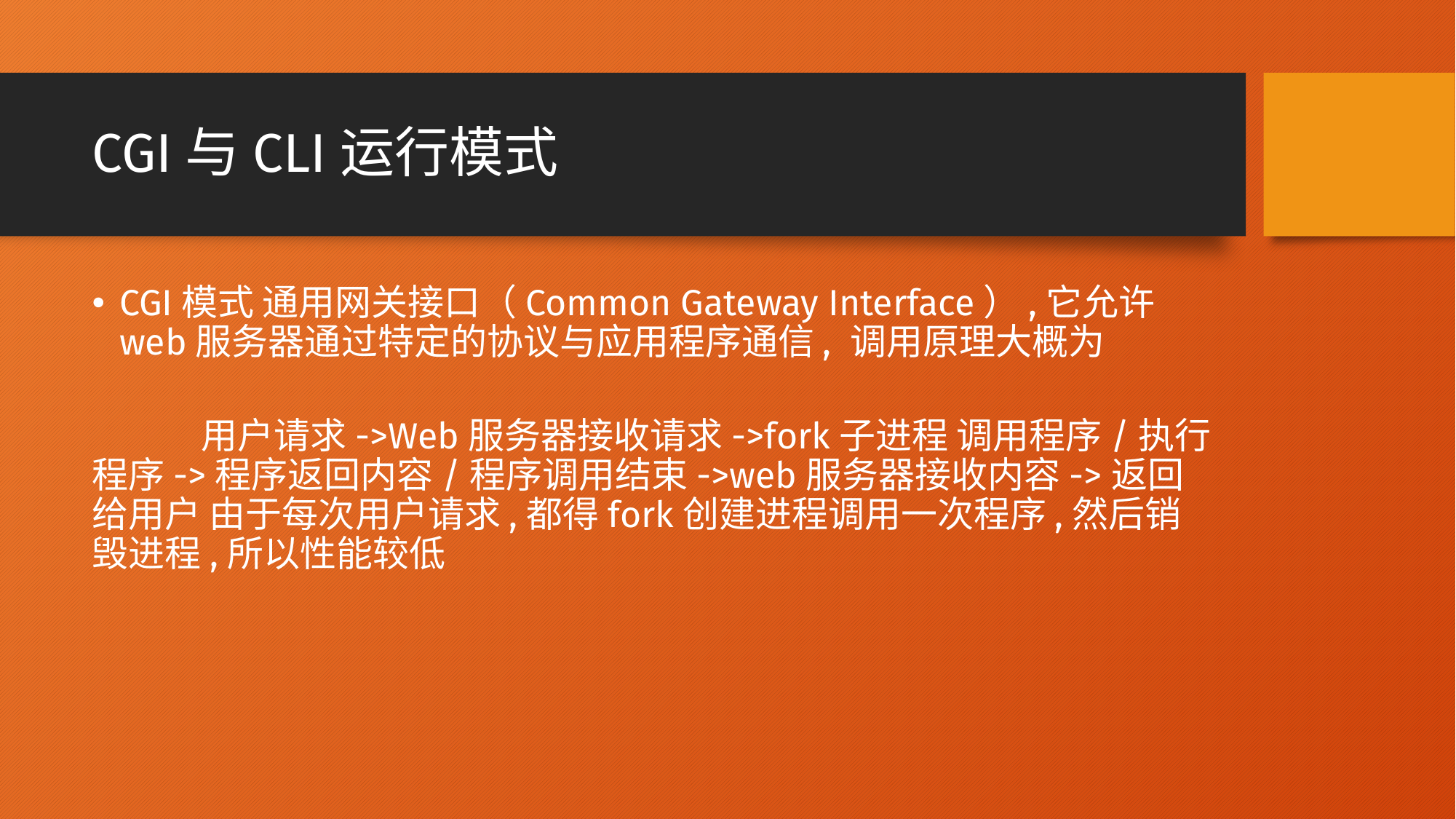

# CGI与CLI运行模式
CGI模式 通用网关接口（Common Gateway Interface）,它允许web服务器通过特定的协议与应用程序通信, 调用原理大概为
	用户请求->Web服务器接收请求->fork子进程 调用程序/执行程序->程序返回内容/程序调用结束->web服务器接收内容->返回给用户 由于每次用户请求,都得fork创建进程调用一次程序,然后销毁进程,所以性能较低